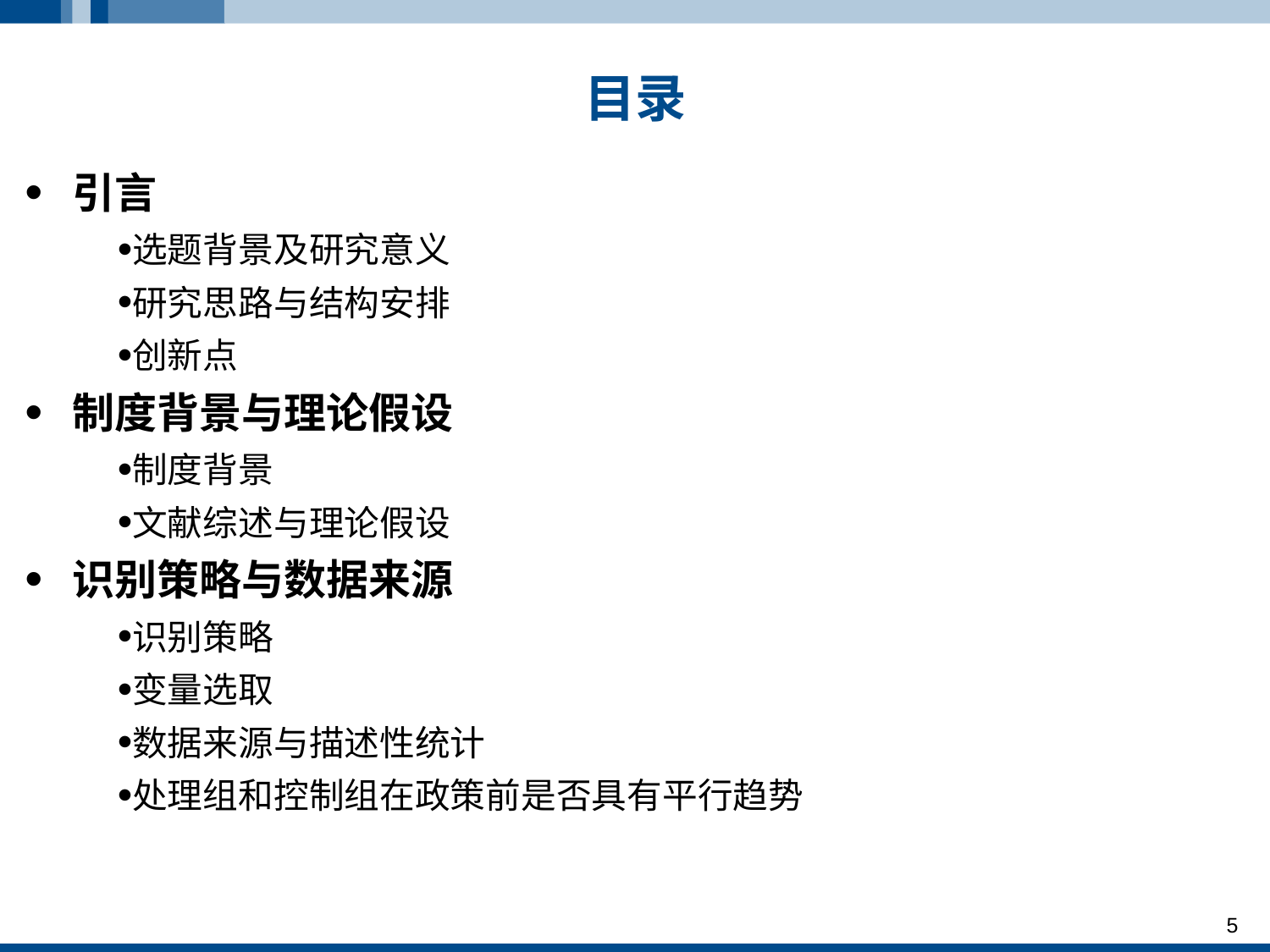

# 目录
引言
选题背景及研究意义
研究思路与结构安排
创新点
制度背景与理论假设
制度背景
文献综述与理论假设
识别策略与数据来源
识别策略
变量选取
数据来源与描述性统计
处理组和控制组在政策前是否具有平行趋势
5